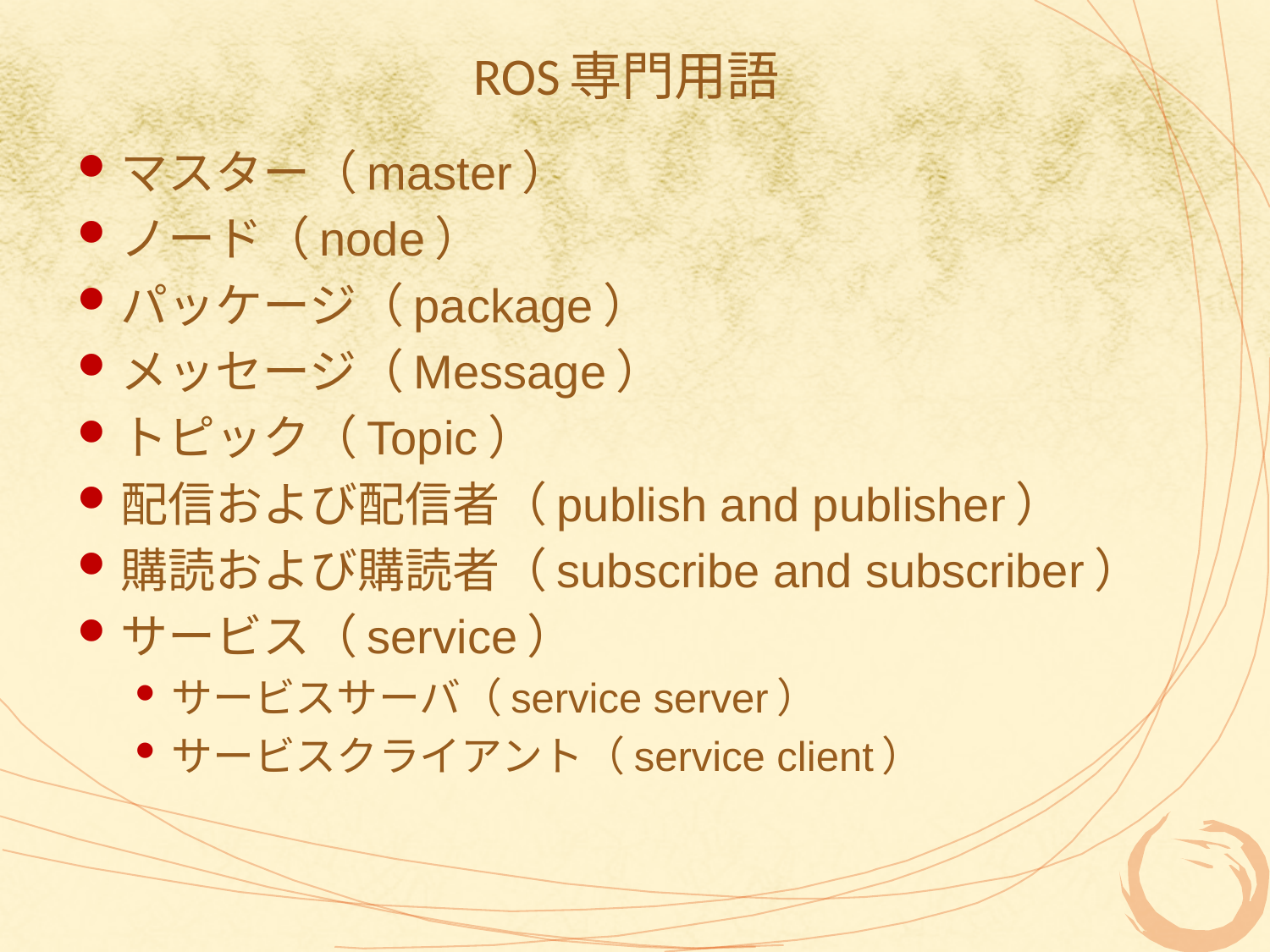

# ROS専門用語
マスター（master）
ノード（node）
パッケージ（package）
メッセージ（Message）
トピック（Topic）
配信および配信者（publish and publisher）
購読および購読者（subscribe and subscriber）
サービス（service）
サービスサーバ（service server）
サービスクライアント（service client）